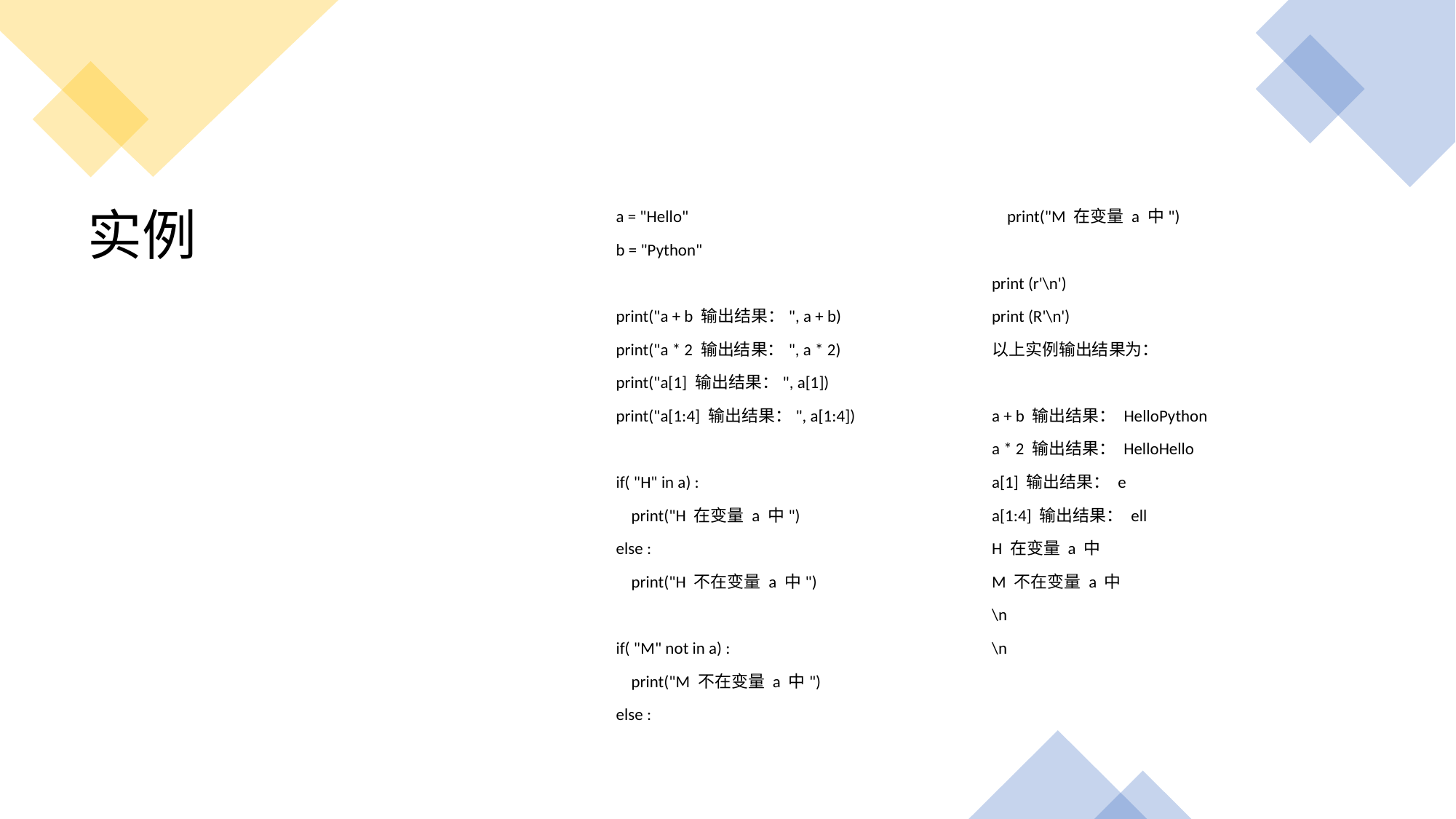

a = "Hello"
b = "Python"

print("a + b 输出结果：", a + b)
print("a * 2 输出结果：", a * 2)
print("a[1] 输出结果：", a[1])
print("a[1:4] 输出结果：", a[1:4])

if( "H" in a) :
    print("H 在变量 a 中")
else :
    print("H 不在变量 a 中")

if( "M" not in a) :
    print("M 不在变量 a 中")
else :
    print("M 在变量 a 中")

print (r'\n')
print (R'\n')
以上实例输出结果为：

a + b 输出结果： HelloPython
a * 2 输出结果： HelloHello
a[1] 输出结果： e
a[1:4] 输出结果： ell
H 在变量 a 中
M 不在变量 a 中
\n
\n
# 实例